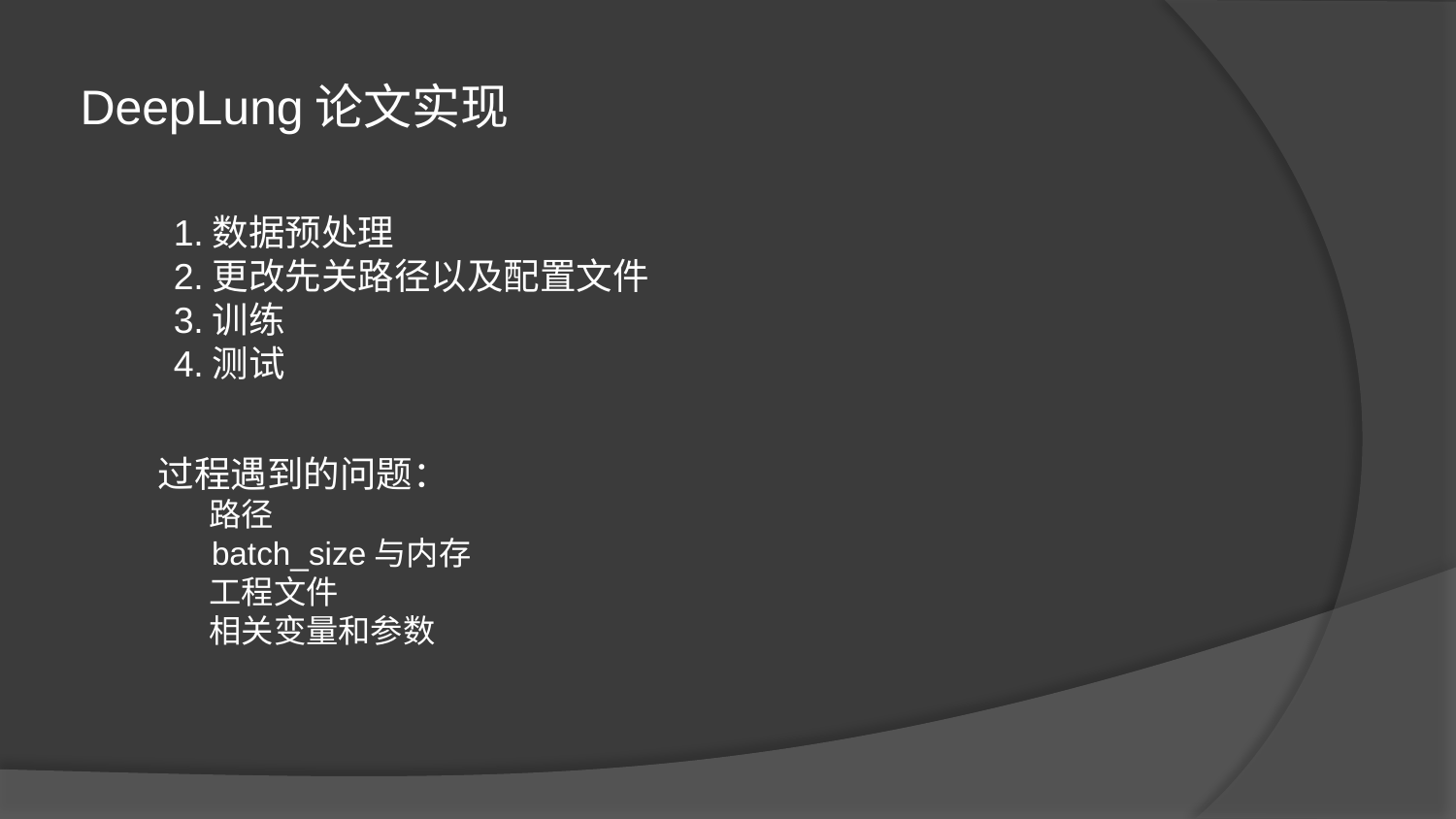

DeepLung论文实现
1.数据预处理
2.更改先关路径以及配置文件
3.训练
4.测试
过程遇到的问题：
      路径
      batch_size与内存
      工程文件
      相关变量和参数